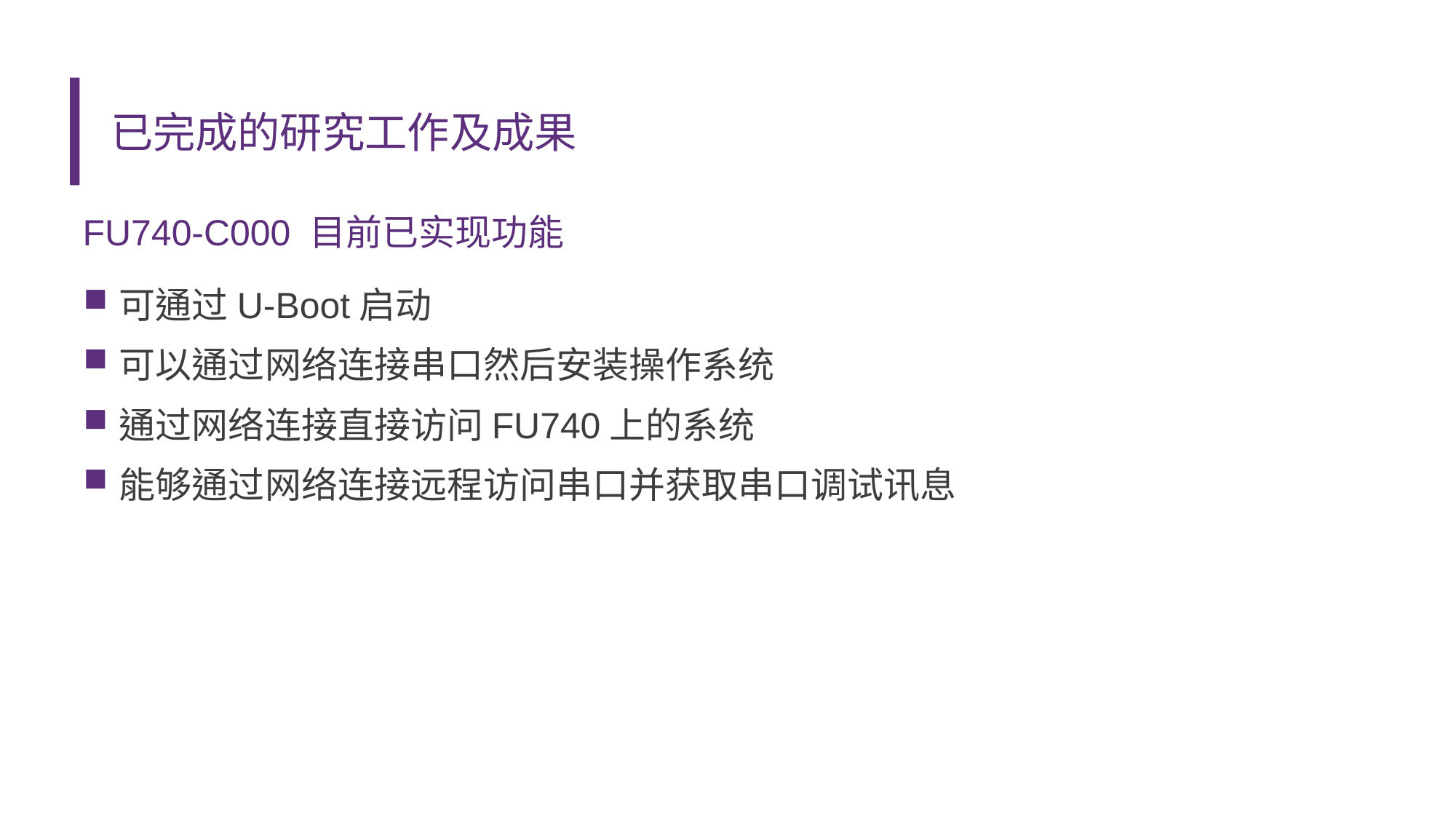

# 已完成的研究工作及成果
FU740-C000 目前已实现功能
可通过U-Boot启动
可以通过网络连接串口然后安装操作系统
通过网络连接直接访问FU740上的系统
能够通过网络连接远程访问串口并获取串口调试讯息